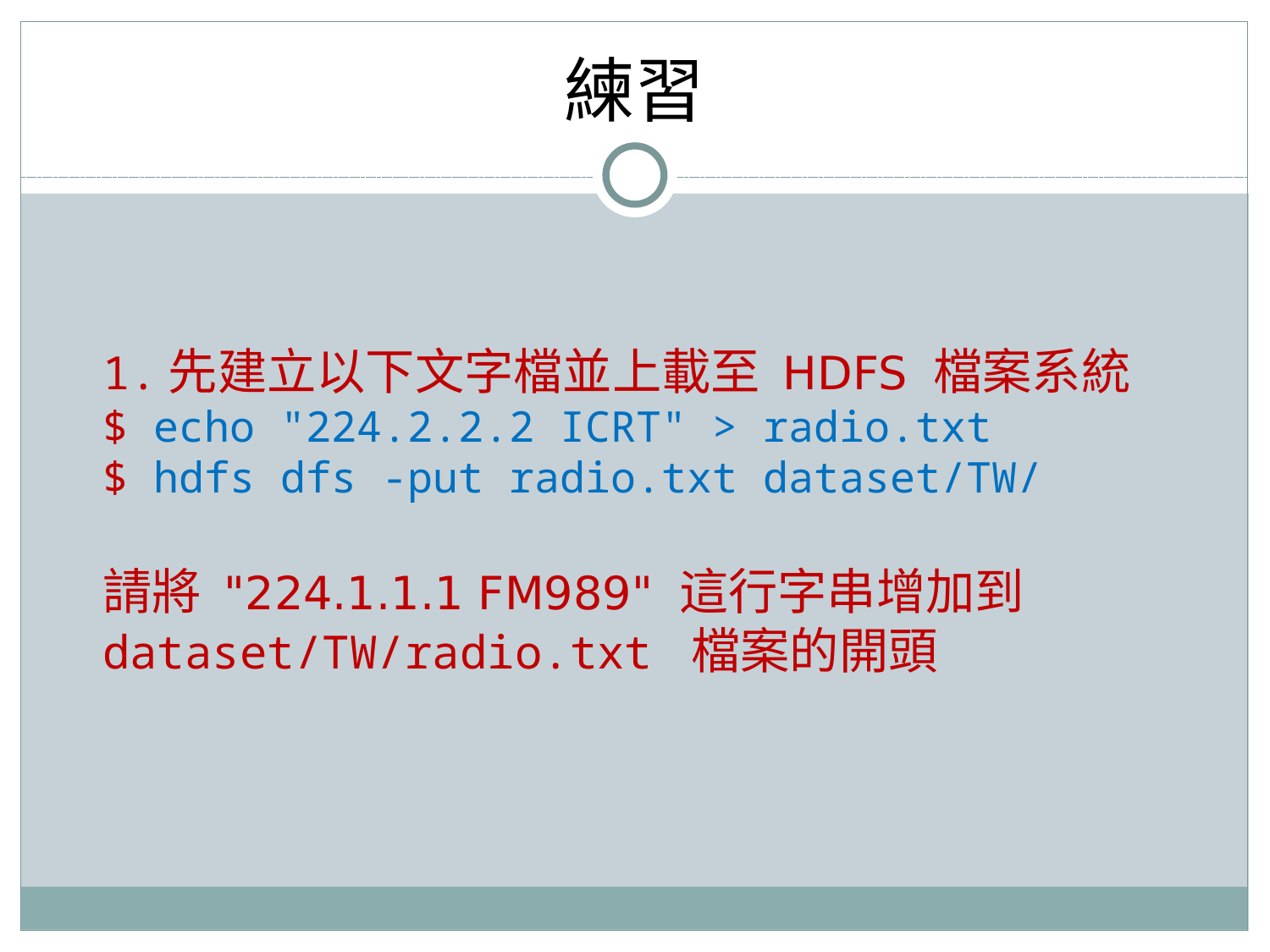

# 練習
1.先建立以下文字檔並上載至 HDFS 檔案系統
$ echo "224.2.2.2 ICRT" > radio.txt
$ hdfs dfs -put radio.txt dataset/TW/

請將 "224.1.1.1 FM989" 這行字串增加到
dataset/TW/radio.txt 檔案的開頭